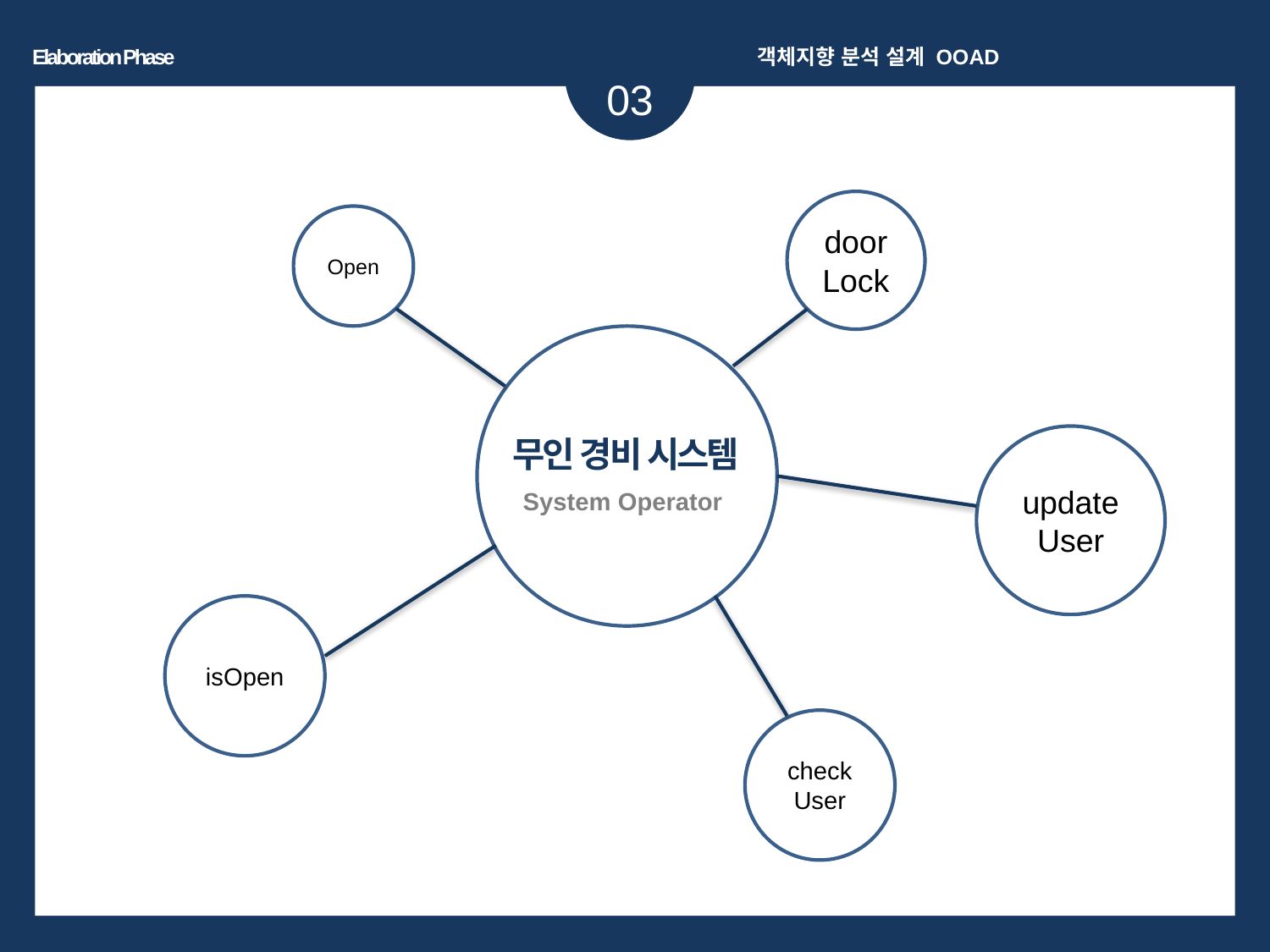

Elaboration Phase
객체지향 분석 설계 OOAD
01
03

doorLock
Open

무인 경비 시스템

System Operator
updateUser
isOpen
checkUser